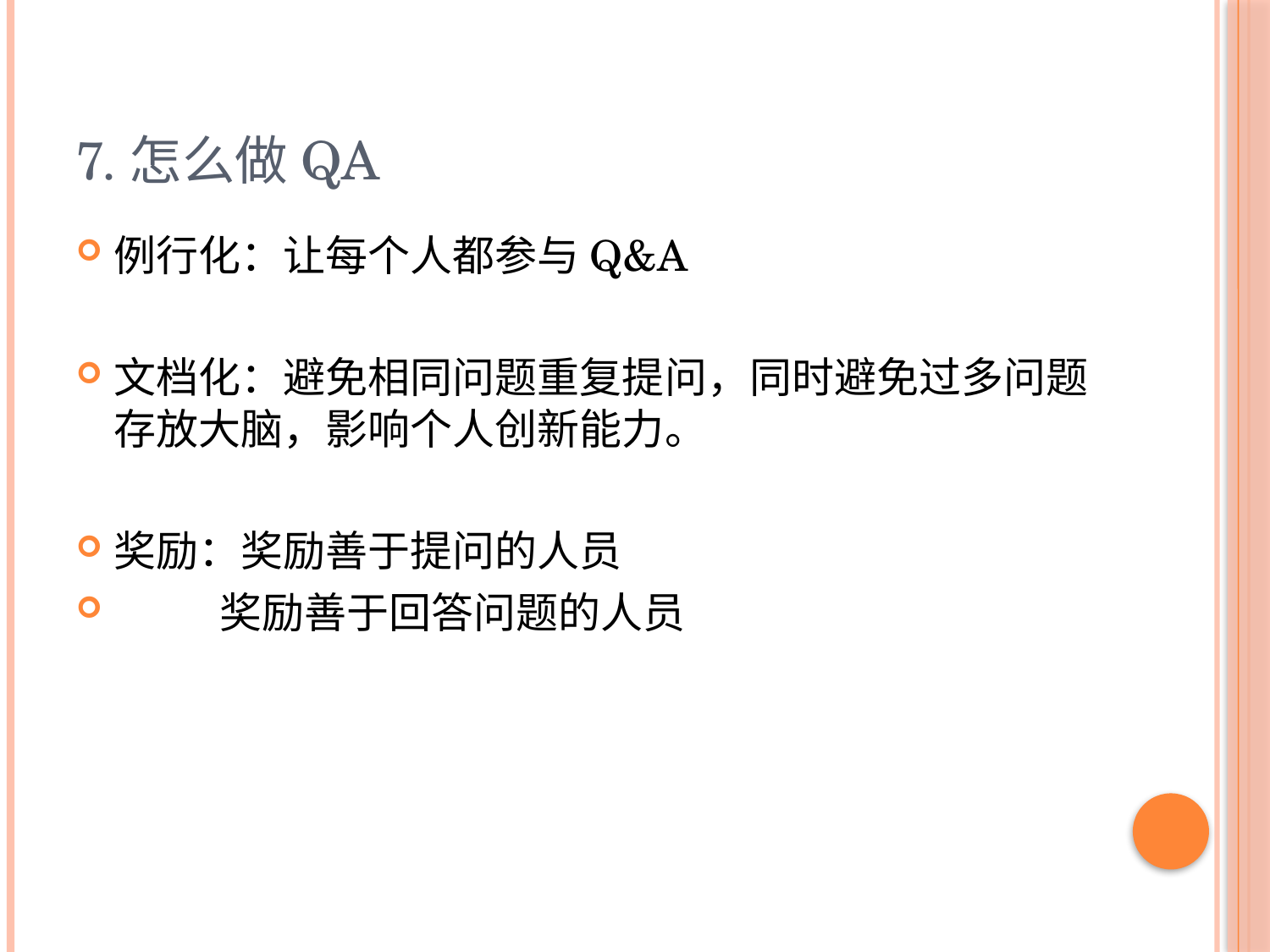

# 7.怎么做QA
例行化：让每个人都参与Q&A

文档化：避免相同问题重复提问，同时避免过多问题存放大脑，影响个人创新能力。

奖励：奖励善于提问的人员
          奖励善于回答问题的人员